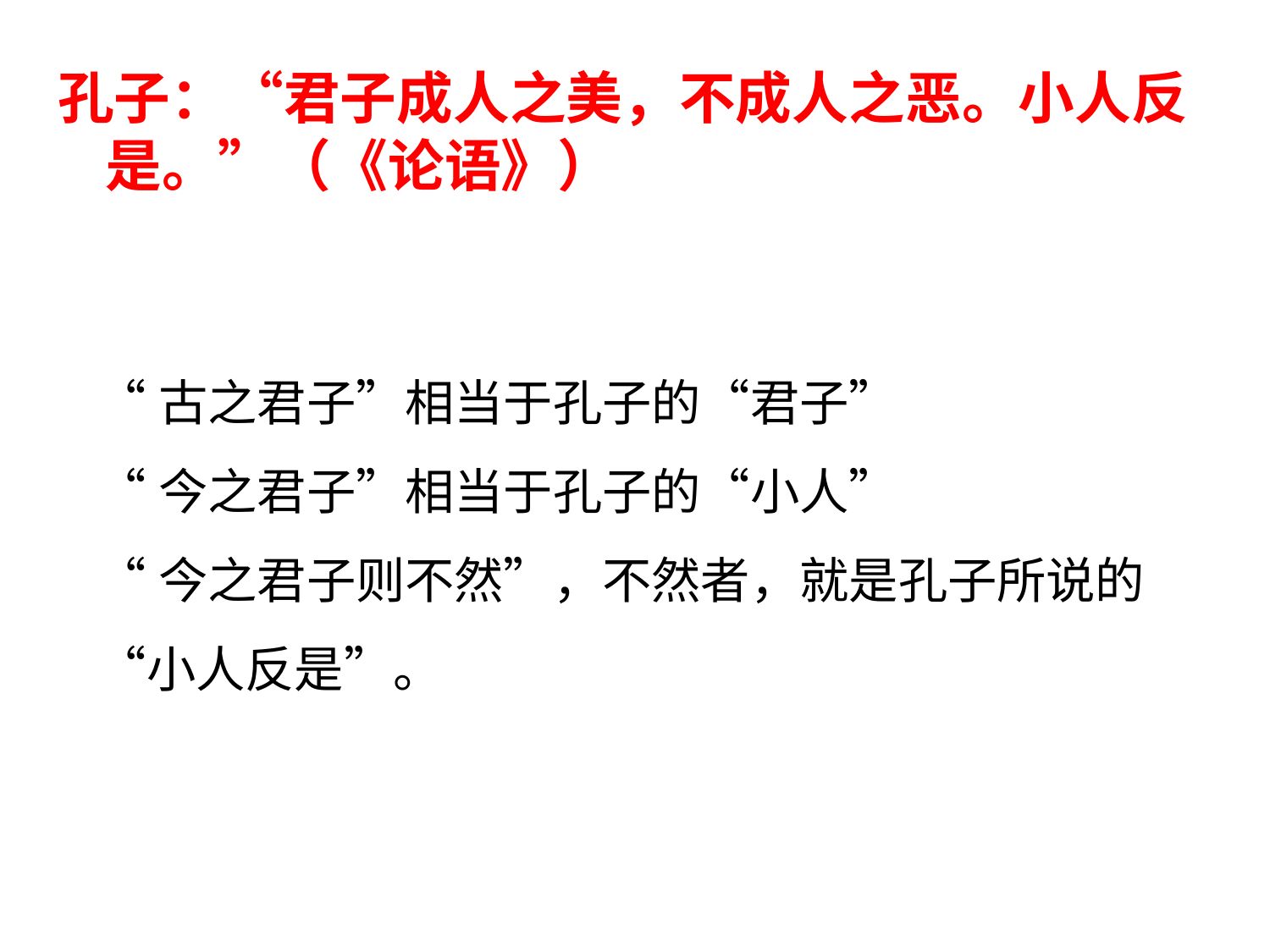

孔子：“君子成人之美，不成人之恶。小人反是。”（《论语》）

“古之君子”相当于孔子的“君子”
“今之君子”相当于孔子的“小人”
“今之君子则不然”，不然者，就是孔子所说的“小人反是”。